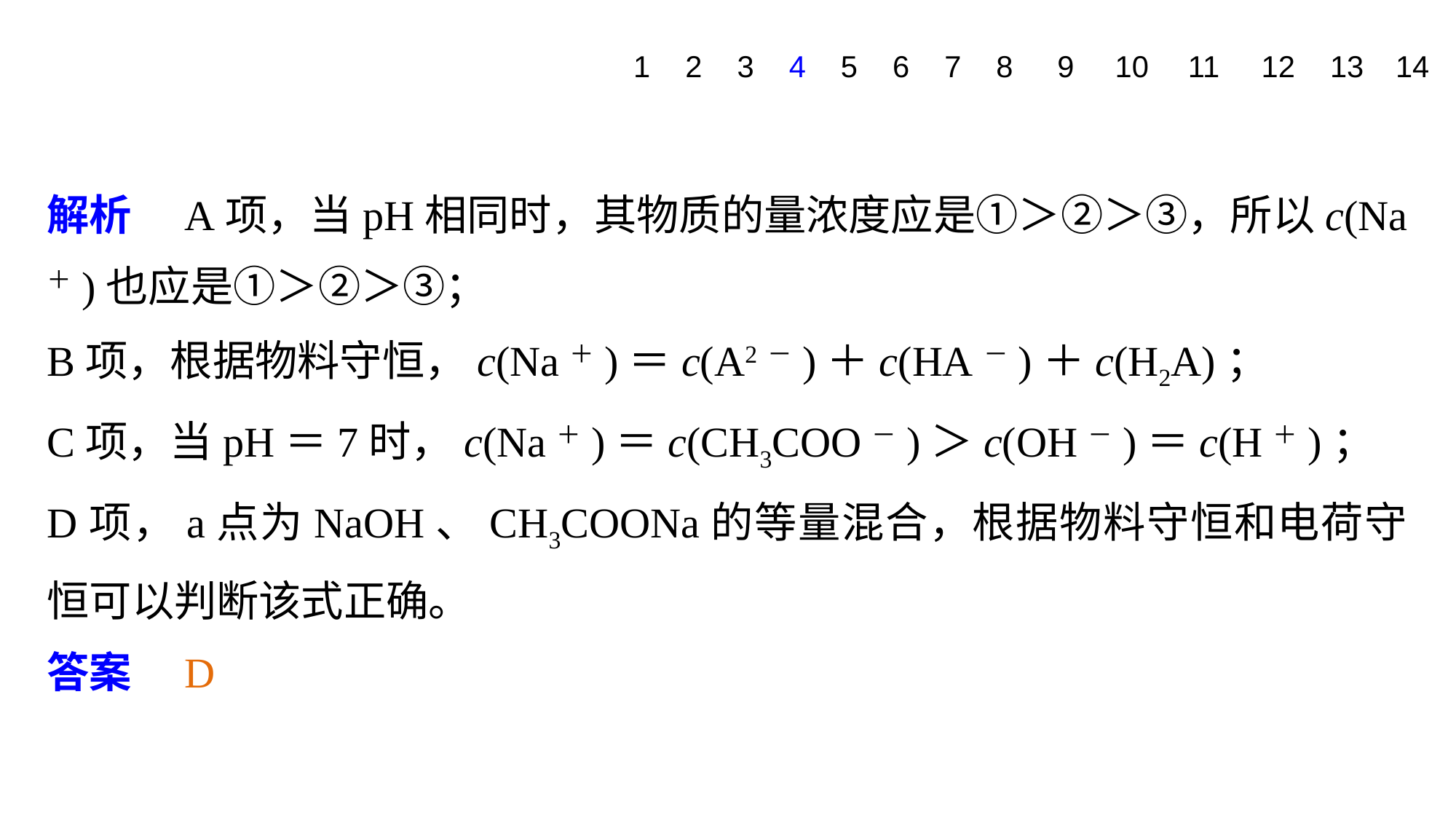

1
2
3
4
5
6
7
8
9
10
11
12
13
14
解析　A项，当pH相同时，其物质的量浓度应是①＞②＞③，所以c(Na＋)也应是①＞②＞③；
B项，根据物料守恒，c(Na＋)＝c(A2－)＋c(HA－)＋c(H2A)；
C项，当pH＝7时，c(Na＋)＝c(CH3COO－)＞c(OH－)＝c(H＋)；
D项，a点为NaOH、CH3COONa的等量混合，根据物料守恒和电荷守恒可以判断该式正确。
答案　D